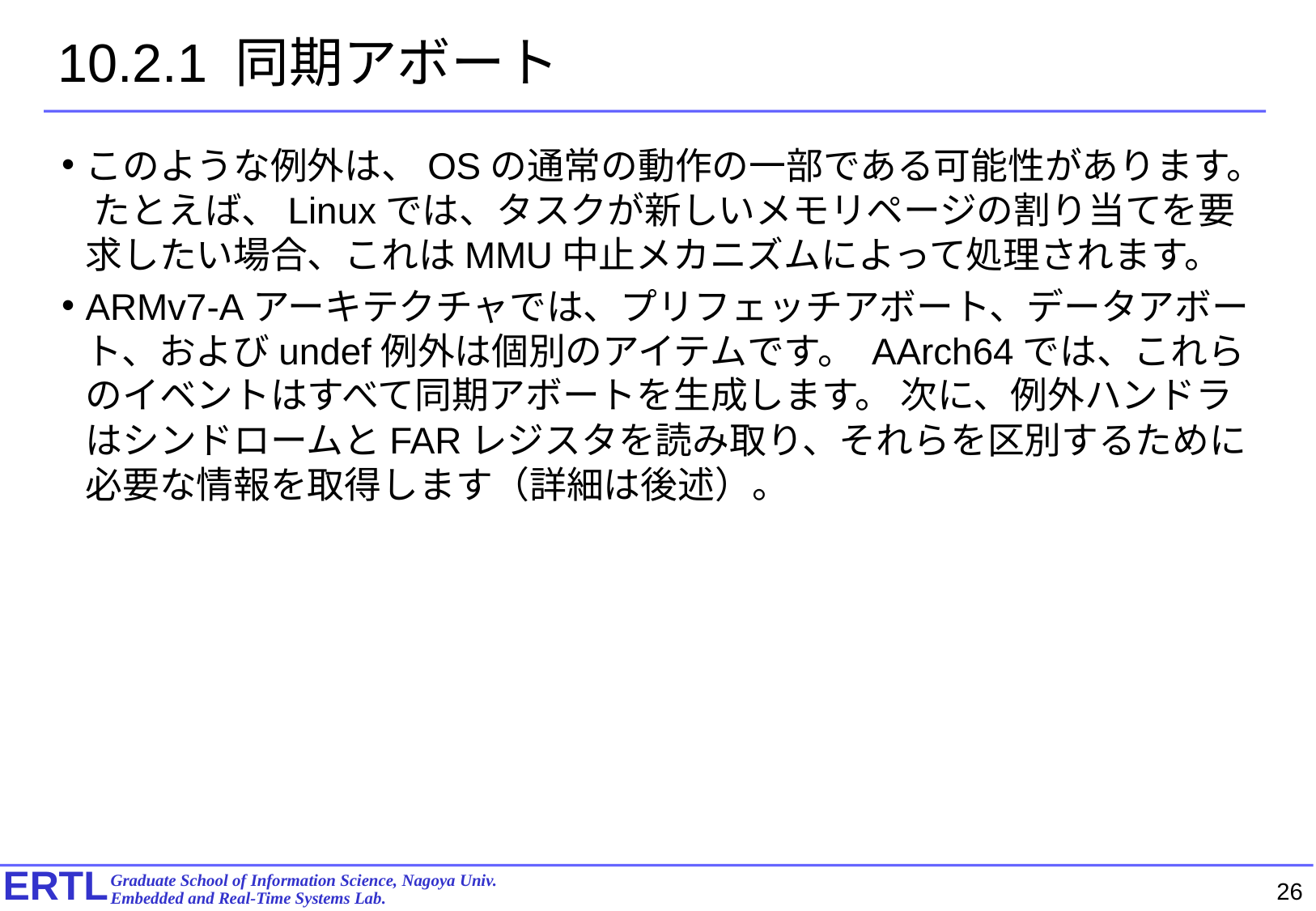

# 10.2.1 同期アボート
このような例外は、OSの通常の動作の一部である可能性があります。 たとえば、Linuxでは、タスクが新しいメモリページの割り当てを要求したい場合、これはMMU中止メカニズムによって処理されます。
ARMv7-Aアーキテクチャでは、プリフェッチアボート、データアボート、およびundef例外は個別のアイテムです。 AArch64では、これらのイベントはすべて同期アボートを生成します。 次に、例外ハンドラはシンドロームとFARレジスタを読み取り、それらを区別するために必要な情報を取得します（詳細は後述）。
26